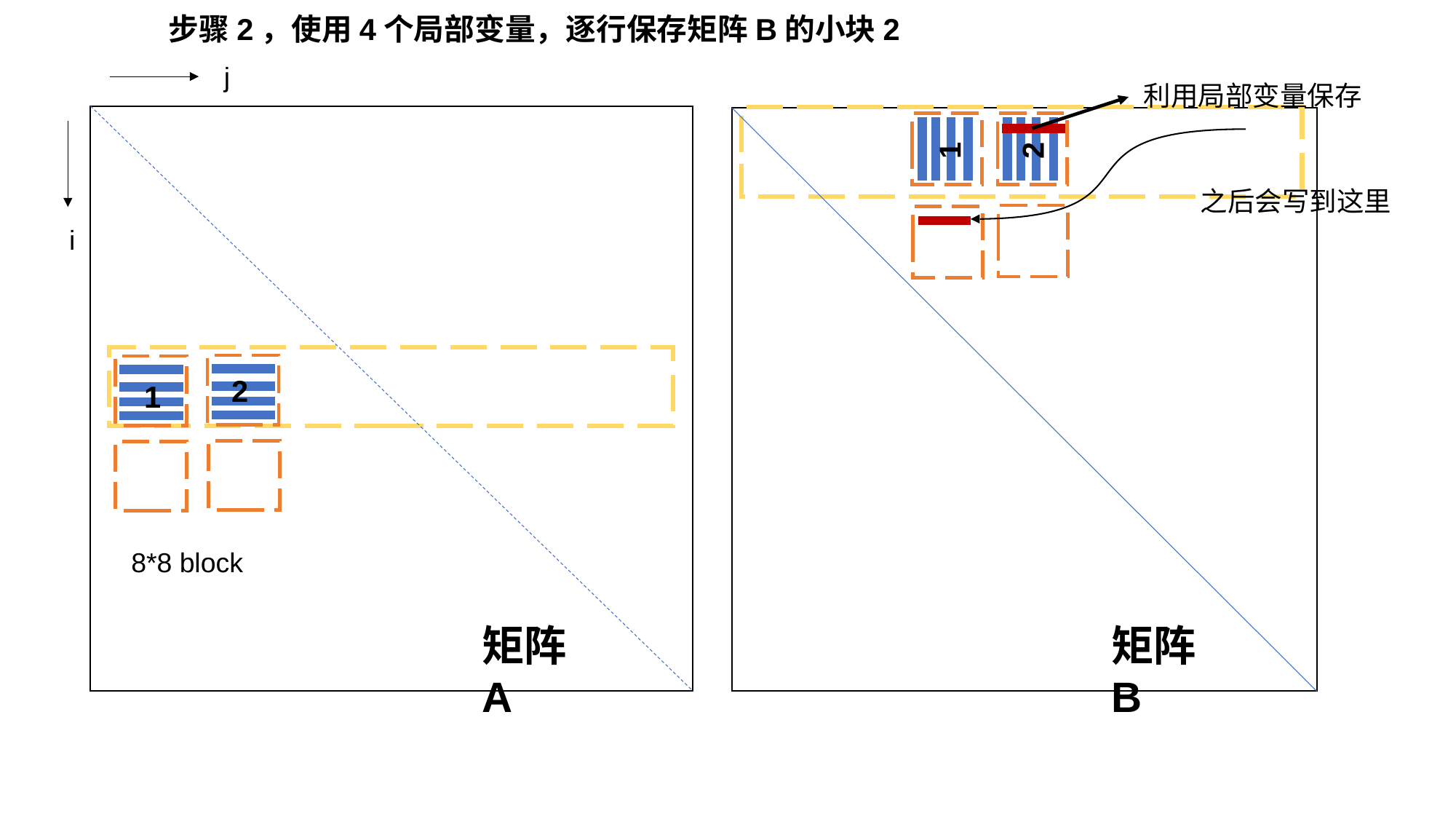

步骤2，使用4个局部变量，逐行保存矩阵B的小块2
j
利用局部变量保存

2
1
之后会写到这里
i

2
1

8*8 block
矩阵A
矩阵B